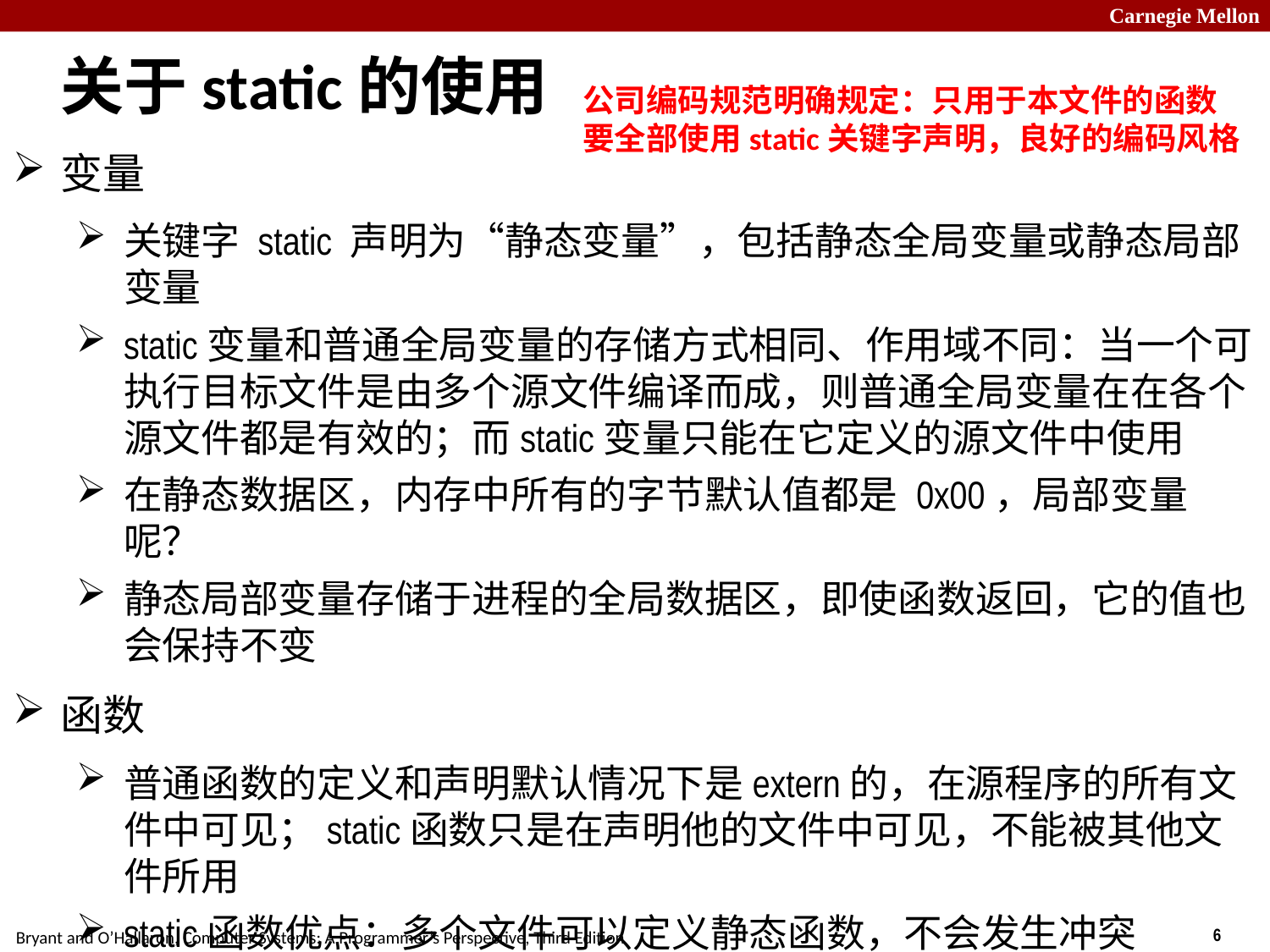

关于static的使用
公司编码规范明确规定：只用于本文件的函数
要全部使用static关键字声明，良好的编码风格
变量
关键字 static 声明为“静态变量”，包括静态全局变量或静态局部变量
static变量和普通全局变量的存储方式相同、作用域不同：当一个可执行目标文件是由多个源文件编译而成，则普通全局变量在在各个源文件都是有效的；而static变量只能在它定义的源文件中使用
在静态数据区，内存中所有的字节默认值都是 0x00，局部变量呢？
静态局部变量存储于进程的全局数据区，即使函数返回，它的值也会保持不变
函数
普通函数的定义和声明默认情况下是extern的，在源程序的所有文件中可见；static函数只是在声明他的文件中可见，不能被其他文件所用
static函数优点：多个文件可以定义静态函数，不会发生冲突